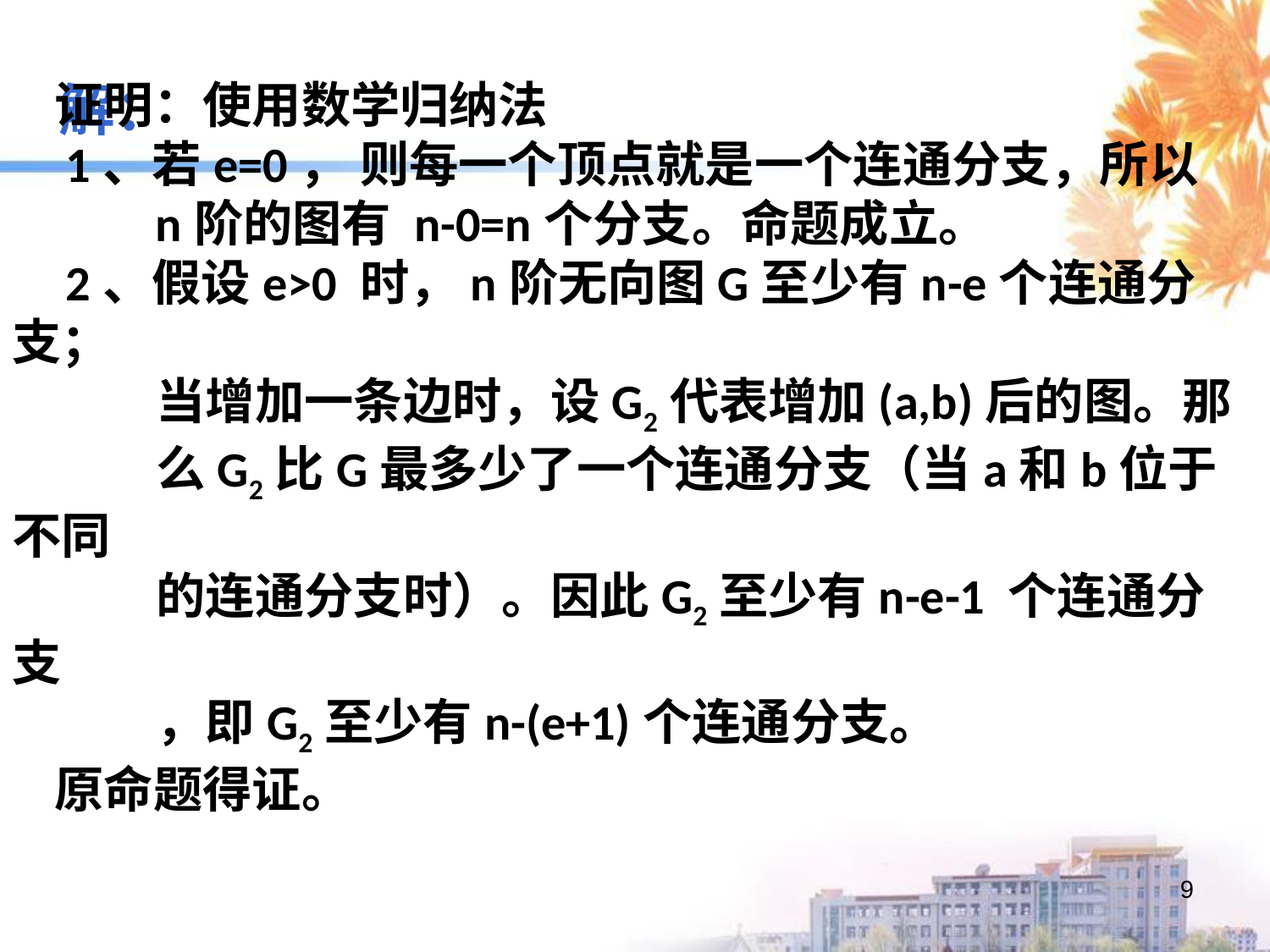

解：

证明：使用数学归纳法
 1、若e=0， 则每一个顶点就是一个连通分支，所以
         n阶的图有 n-0=n个分支。命题成立。
 2、假设e>0 时，n阶无向图G至少有n-e个连通分支；
        当增加一条边时，设G2代表增加(a,b)后的图。那
        么G2比G最多少了一个连通分支（当a和b位于不同
        的连通分支时）。因此G2至少有n-e-1 个连通分支
        ，即G2至少有n-(e+1)个连通分支。
原命题得证。

9